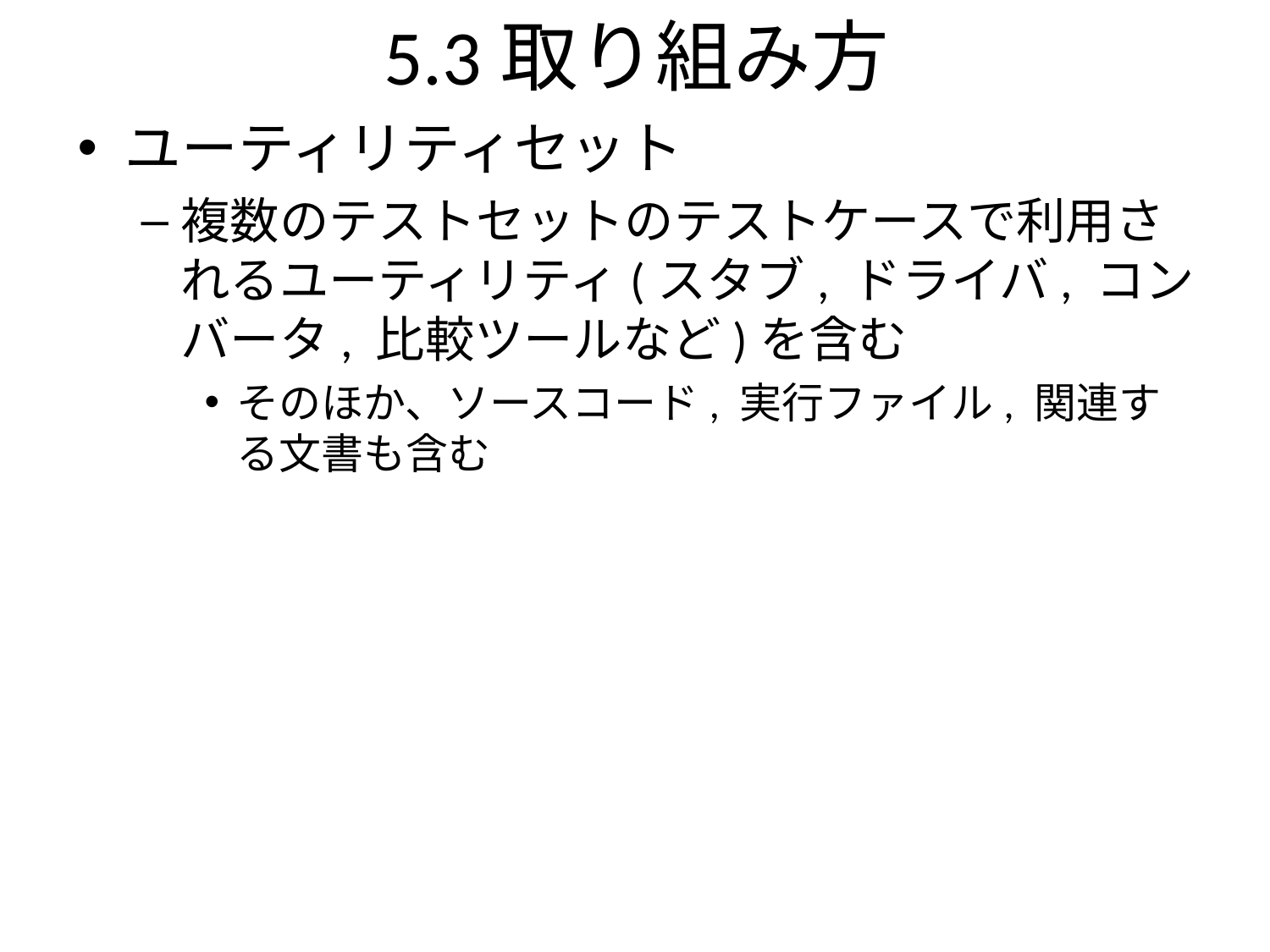

5.3取り組み方
ユーティリティセット
複数のテストセットのテストケースで利用されるユーティリティ(スタブ, ドライバ, コンバータ, 比較ツールなど)を含む
そのほか、ソースコード, 実行ファイル, 関連する文書も含む